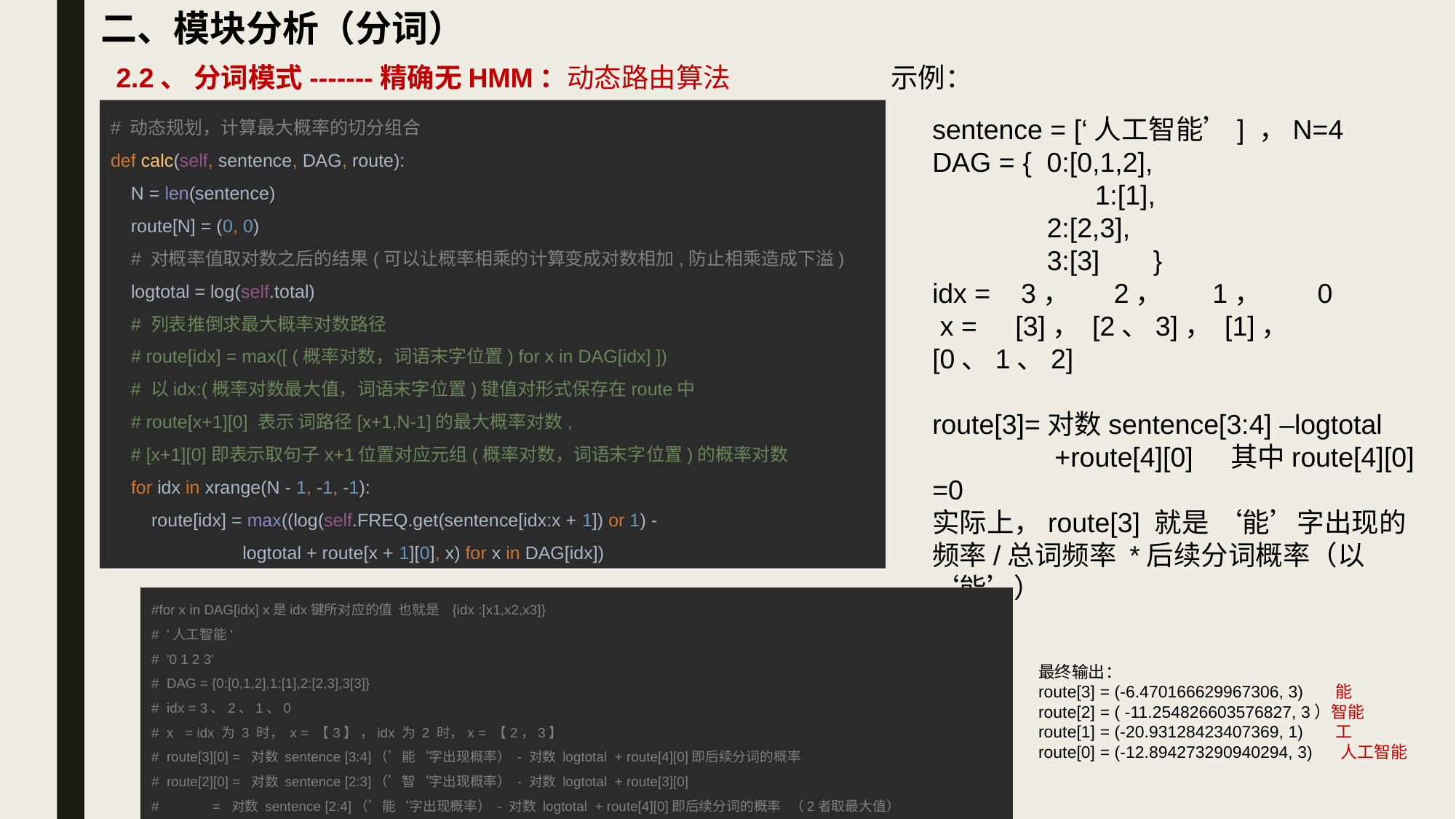

二、模块分析（分词）
2.2、 分词模式-------精确无HMM：动态路由算法
示例：
# 动态规划，计算最大概率的切分组合 def calc(self, sentence, DAG, route): N = len(sentence) route[N] = (0, 0) # 对概率值取对数之后的结果(可以让概率相乘的计算变成对数相加,防止相乘造成下溢) logtotal = log(self.total)
    # 列表推倒求最大概率对数路径
    # route[idx] = max([ (概率对数，词语末字位置) for x in DAG[idx] ])
    # 以idx:(概率对数最大值，词语末字位置)键值对形式保存在route中
    # route[x+1][0] 表示 词路径[x+1,N-1]的最大概率对数,
    # [x+1][0]即表示取句子x+1位置对应元组(概率对数，词语末字位置)的概率对数
    for idx in xrange(N - 1, -1, -1):
        route[idx] = max((log(self.FREQ.get(sentence[idx:x + 1]) or 1) -
                          logtotal + route[x + 1][0], x) for x in DAG[idx])
sentence = [‘人工智能’] ，N=4
DAG = {  0:[0,1,2],
	       1:[1],
               2:[2,3],
               3:[3]       }
idx =    3，      2，       1，        0
 x =     [3]， [2、3]， [1]，[0、1、2]

route[3]=对数sentence[3:4] –logtotal
                +route[4][0]    其中route[4][0] =0
实际上，route[3] 就是 ‘能’字出现的频率/总词频率 *后续分词概率（以‘能’）
#for x in DAG[idx] x是idx键所对应的值  也就是   {idx :[x1,x2,x3]}
#  '人工智能'
#  '0 1 2 3'
#  DAG = {0:[0,1,2],1:[1],2:[2,3],3[3]}
#  idx = 3、2、1、0
#  x   = idx 为 3 时， x = 【3】 ，idx 为 2 时，x = 【2，3】
#  route[3][0] =  对数 sentence [3:4]（’能‘字出现概率） - 对数 logtotal  + route[4][0]即后续分词的概率
#  route[2][0] =  对数 sentence [2:3]（’智‘字出现概率） - 对数 logtotal  + route[3][0]
#              =  对数 sentence [2:4]（’能‘字出现概率） - 对数 logtotal  + route[4][0]即后续分词的概率   （2者取最大值）
最终输出：
route[3] = (-6.470166629967306, 3)      能
route[2] = ( -11.254826603576827, 3）智能
route[1] = (-20.93128423407369, 1)      工
route[0] = (-12.894273290940294, 3)     人工智能